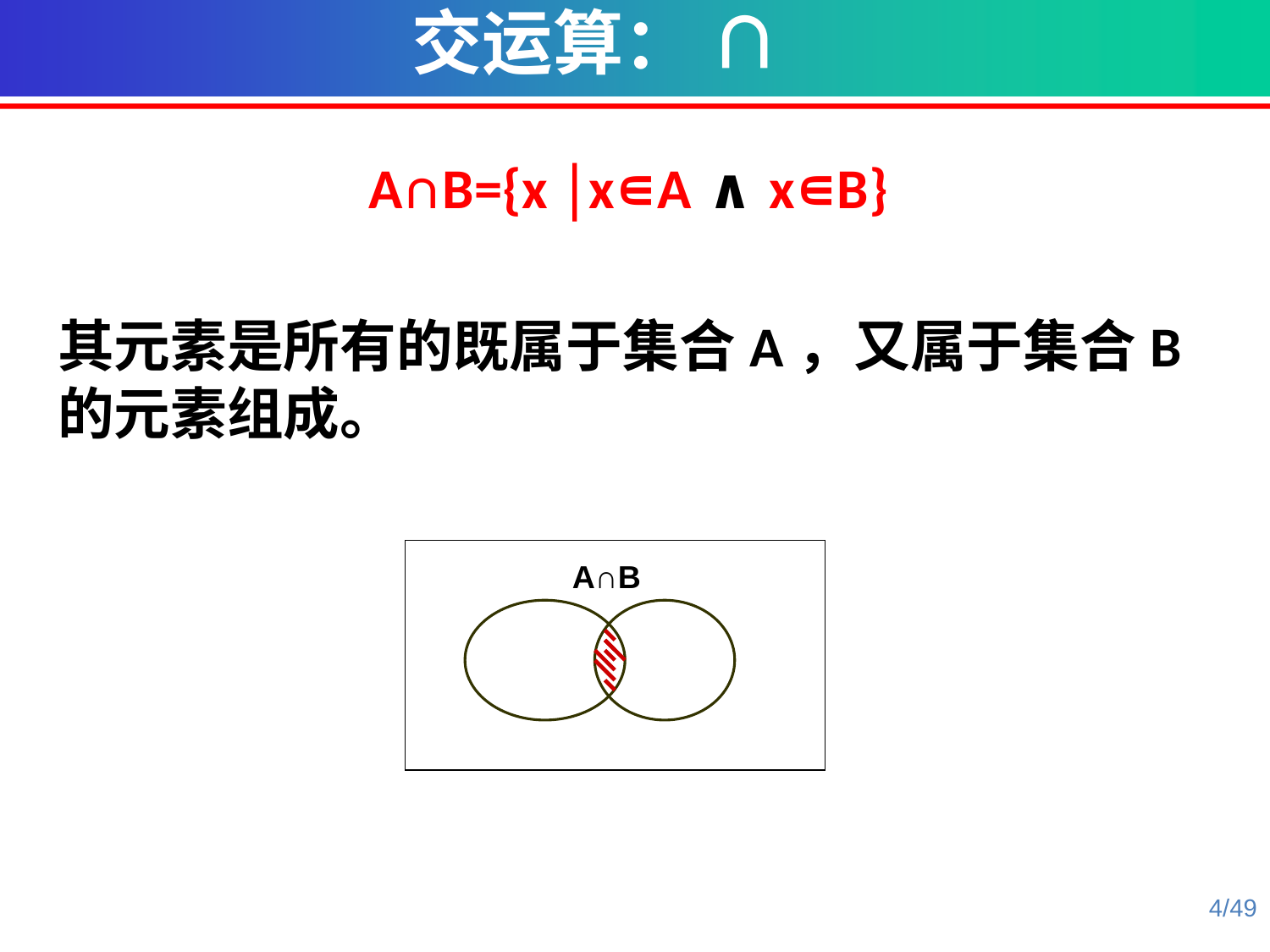

交运算： ∩
A∩B={x │x∊A ∧ x∊B}

其元素是所有的既属于集合A，又属于集合B的元素组成。

A∩B

4/49